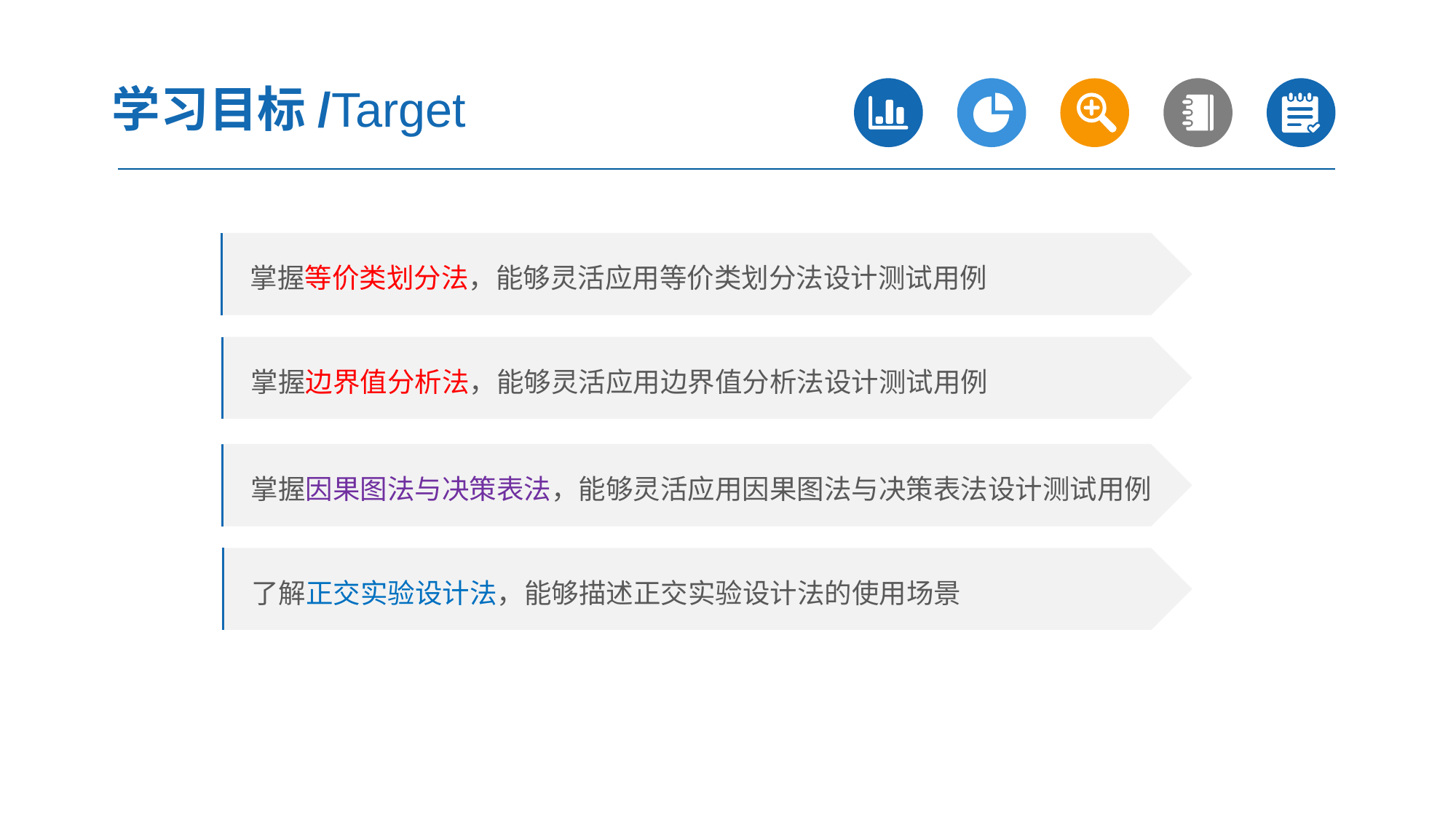

学习目标/Target
  掌握等价类划分法，能够灵活应用等价类划分法设计测试用例

  掌握边界值分析法，能够灵活应用边界值分析法设计测试用例

  掌握因果图法与决策表法，能够灵活应用因果图法与决策表法设计测试用例

  了解正交实验设计法，能够描述正交实验设计法的使用场景